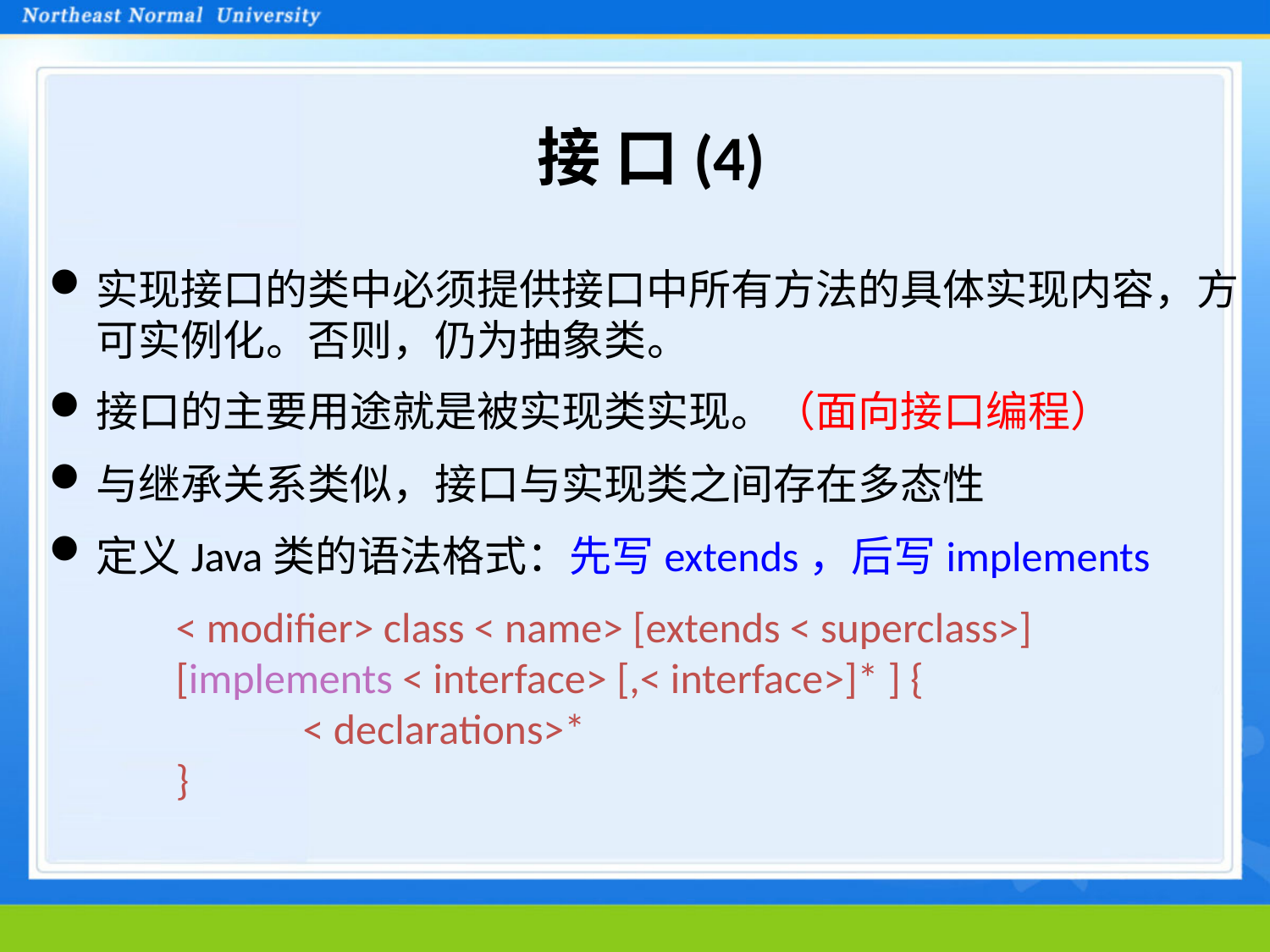

# 接 口(4)
实现接口的类中必须提供接口中所有方法的具体实现内容，方可实例化。否则，仍为抽象类。
接口的主要用途就是被实现类实现。（面向接口编程）
与继承关系类似，接口与实现类之间存在多态性
定义Java类的语法格式：先写extends，后写implements
	< modifier> class < name> [extends < superclass>]
	[implements < interface> [,< interface>]* ] {
		< declarations>*
	}